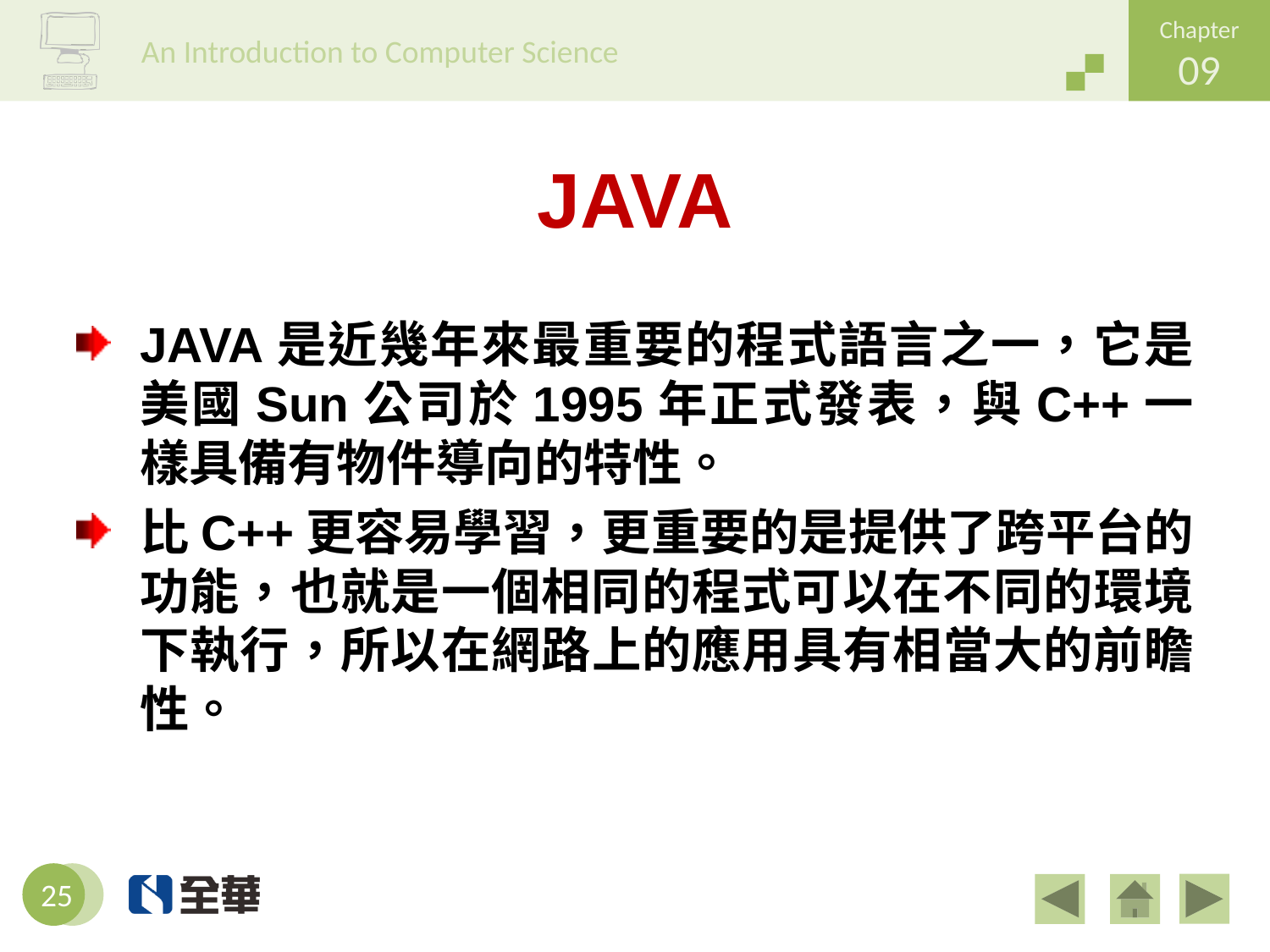

# JAVA
JAVA是近幾年來最重要的程式語言之一，它是美國Sun公司於1995年正式發表，與C++一樣具備有物件導向的特性。
比C++更容易學習，更重要的是提供了跨平台的功能，也就是一個相同的程式可以在不同的環境下執行，所以在網路上的應用具有相當大的前瞻性。